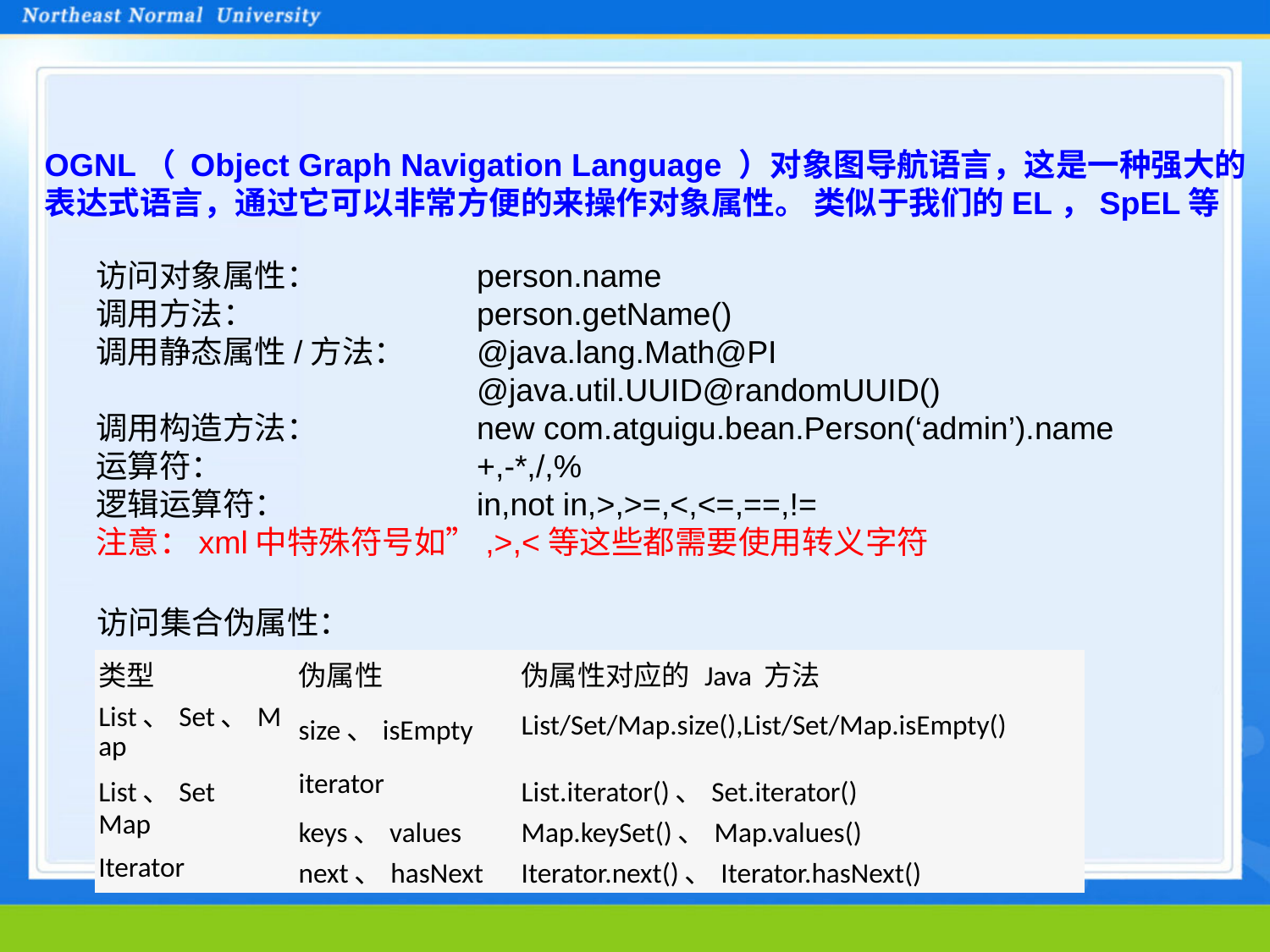

OGNL（ Object Graph Navigation Language ）对象图导航语言，这是一种强大的
表达式语言，通过它可以非常方便的来操作对象属性。 类似于我们的EL，SpEL等
访问对象属性：		person.name
调用方法：		person.getName()
调用静态属性/方法：	@java.lang.Math@PI
			@java.util.UUID@randomUUID()
调用构造方法：		new com.atguigu.bean.Person(‘admin’).name
运算符：		+,-*,/,%
逻辑运算符：		in,not in,>,>=,<,<=,==,!=
注意：xml中特殊符号如”,>,<等这些都需要使用转义字符
访问集合伪属性：
| 类型 | 伪属性 | 伪属性对应的 Java 方法 |
| --- | --- | --- |
| List、Set、Map | size、isEmpty | List/Set/Map.size(),List/Set/Map.isEmpty() |
| List、Set | iterator | List.iterator()、Set.iterator() |
| Map | keys、values | Map.keySet()、Map.values() |
| Iterator | next、hasNext | Iterator.next()、Iterator.hasNext() |